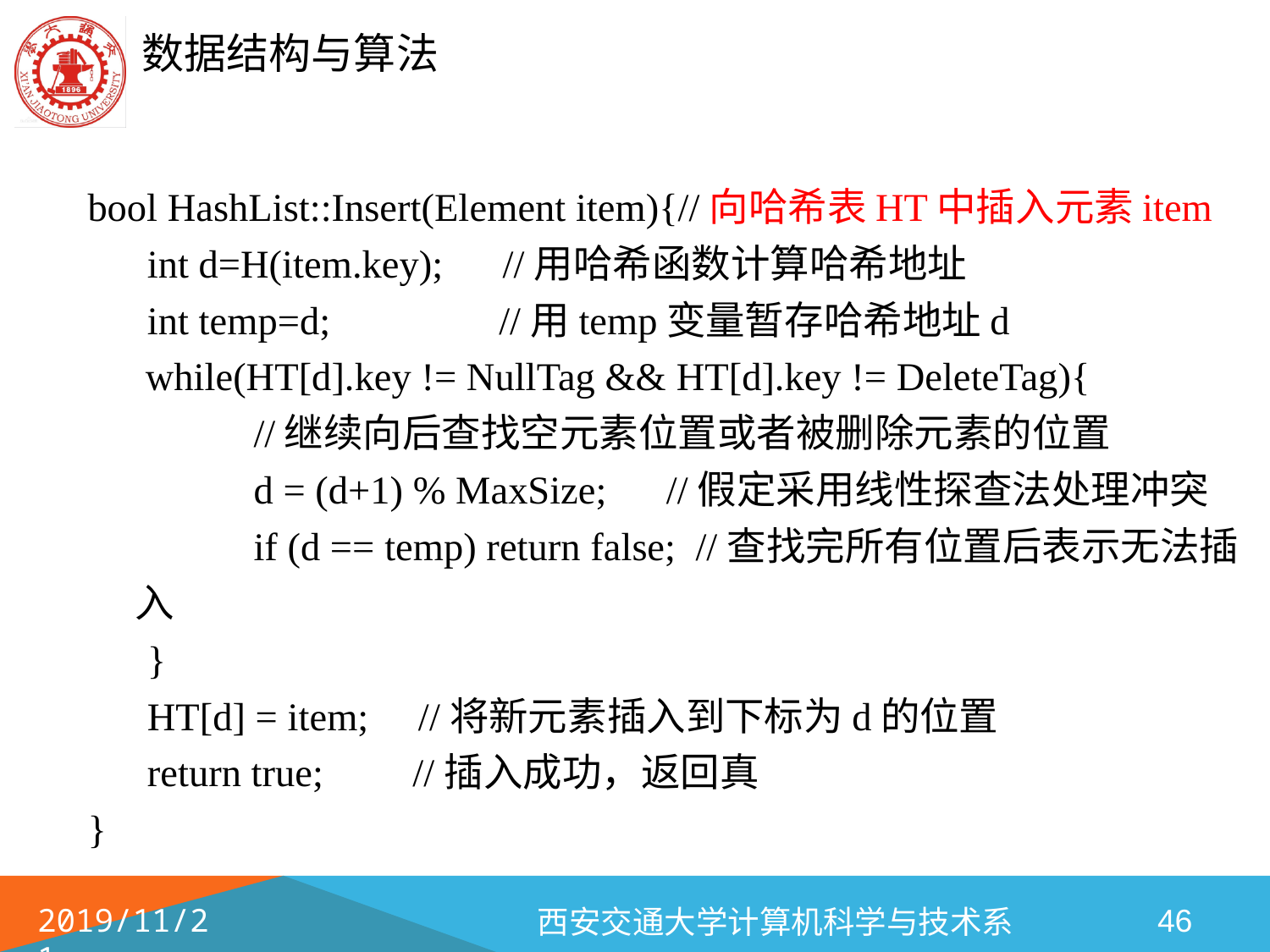

bool HashList::Insert(Element item){//向哈希表HT中插入元素item
      int d=H(item.key);      //用哈希函数计算哈希地址
      int temp=d;                 //用temp变量暂存哈希地址d
	 while(HT[d].key != NullTag && HT[d].key != DeleteTag){
           	//继续向后查找空元素位置或者被删除元素的位置
         	d = (d+1) % MaxSize;      //假定采用线性探查法处理冲突
         	if (d == temp) return false;  //查找完所有位置后表示无法插入
      }
      HT[d] = item;     //将新元素插入到下标为d的位置
      return true;         //插入成功，返回真
}